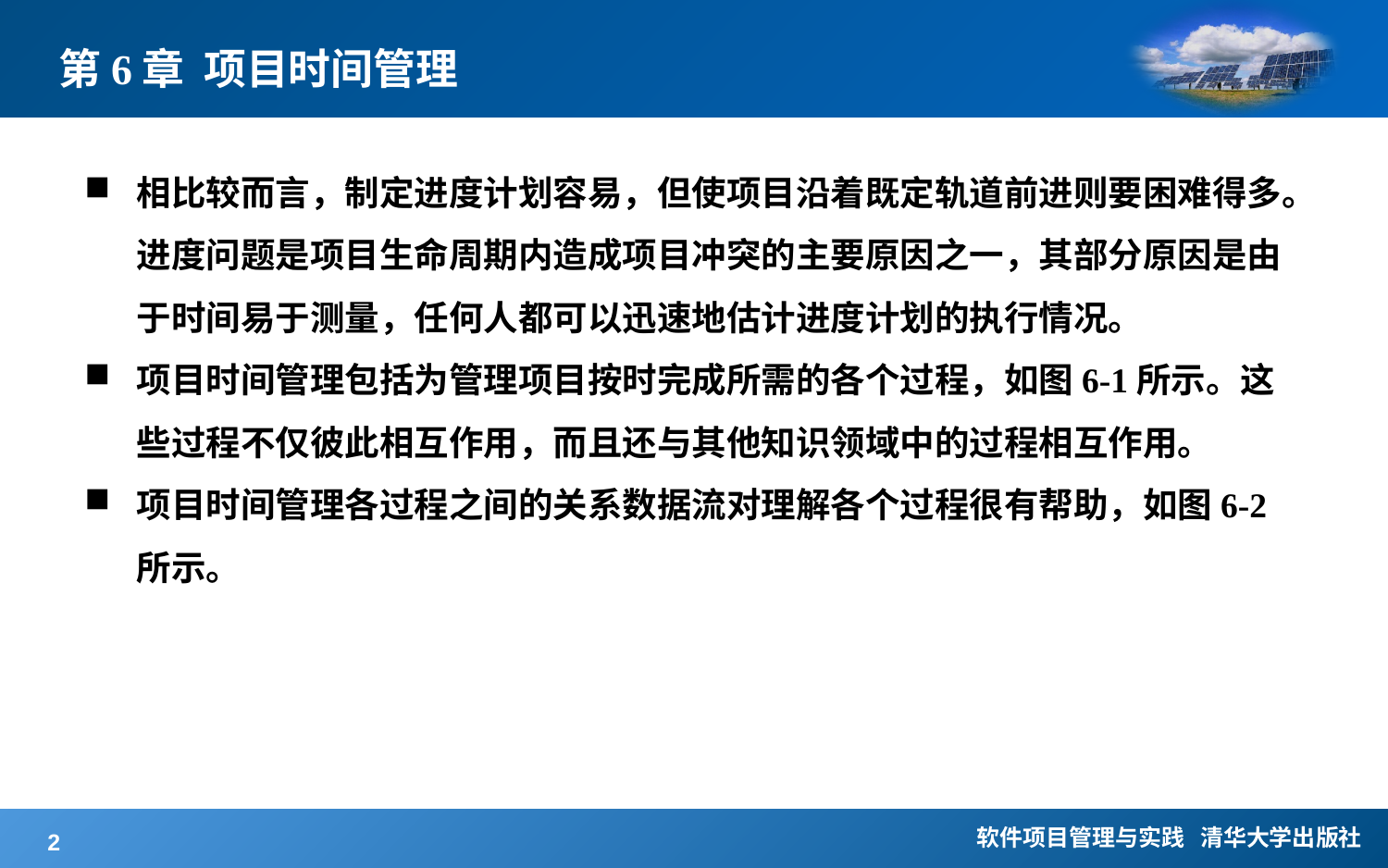

# 第6章  项目时间管理
相比较而言，制定进度计划容易，但使项目沿着既定轨道前进则要困难得多。进度问题是项目生命周期内造成项目冲突的主要原因之一，其部分原因是由于时间易于测量，任何人都可以迅速地估计进度计划的执行情况。
项目时间管理包括为管理项目按时完成所需的各个过程，如图6-1所示。这些过程不仅彼此相互作用，而且还与其他知识领域中的过程相互作用。
项目时间管理各过程之间的关系数据流对理解各个过程很有帮助，如图6-2所示。